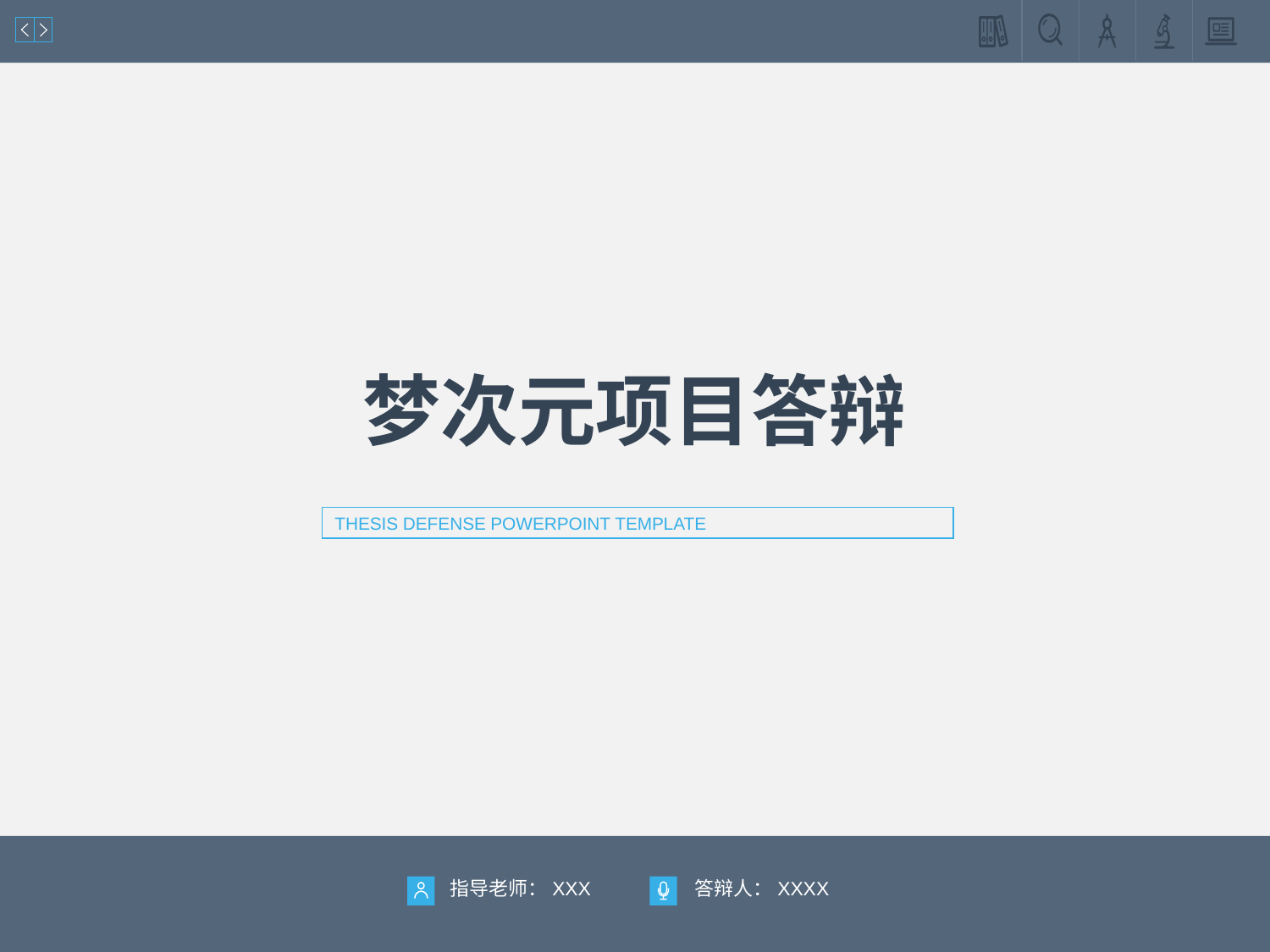

梦次元项目答辩
THESIS DEFENSE POWERPOINT TEMPLATE
指导老师：XXX
答辩人：XXXX